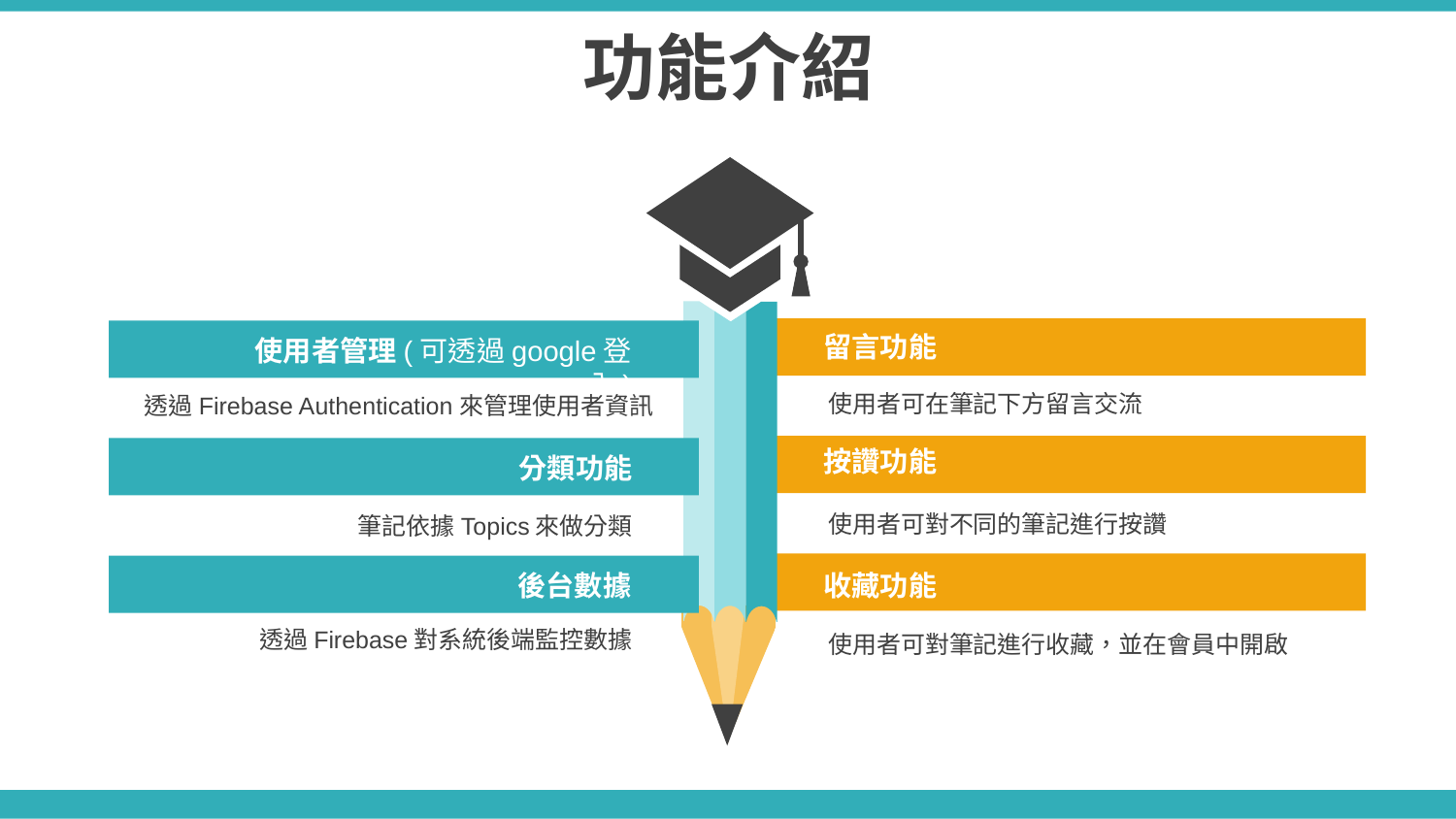

功能介紹

留言功能
使用者管理(可透過google登入)
使用者可在筆記下方留言交流
透過Firebase Authentication來管理使用者資訊

按讚功能

分類功能
使用者可對不同的筆記進行按讚
筆記依據Topics來做分類

後台數據
收藏功能
透過Firebase對系統後端監控數據
使用者可對筆記進行收藏，並在會員中開啟